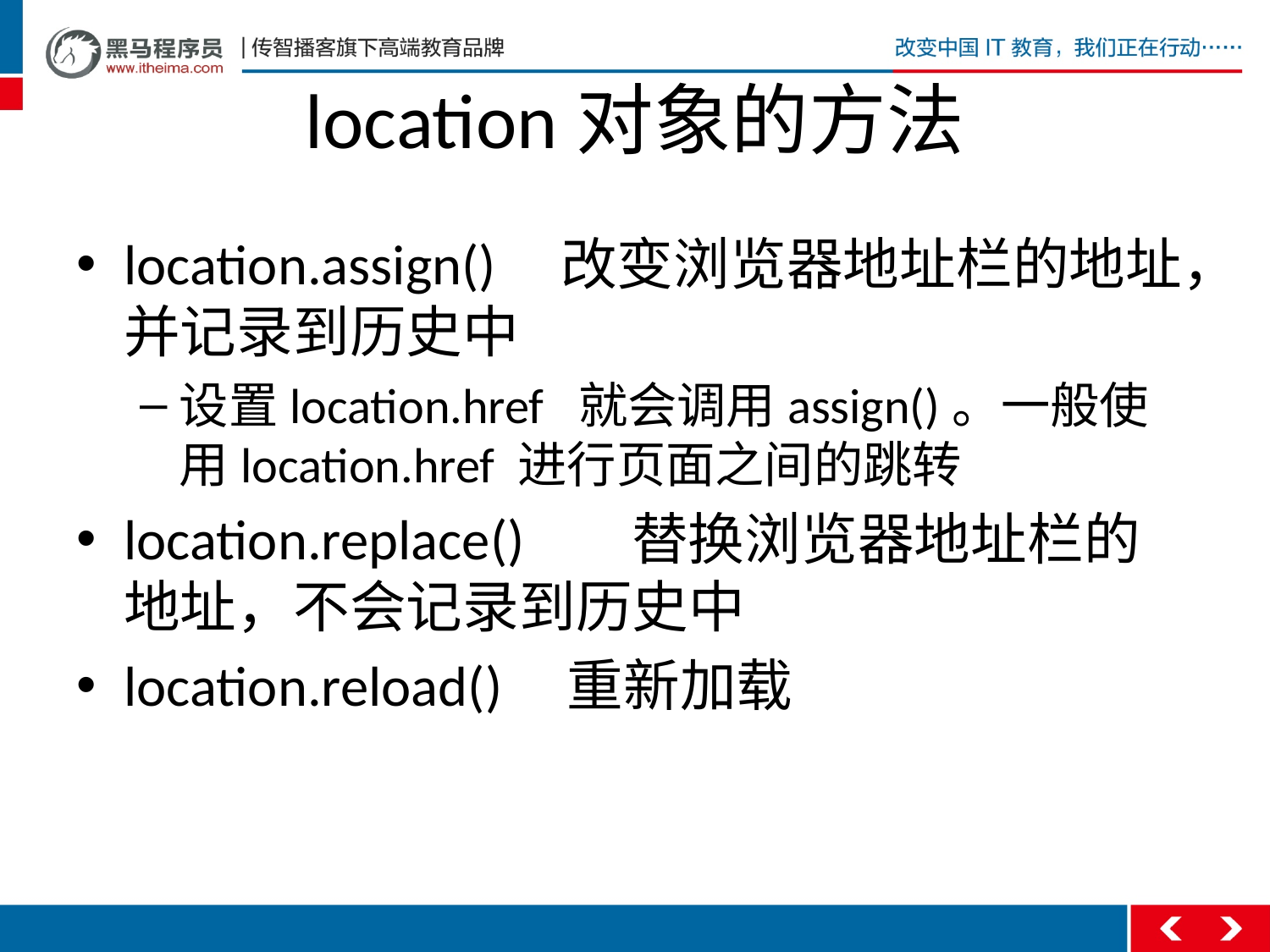

# location对象的方法
location.assign()    改变浏览器地址栏的地址，并记录到历史中
设置location.href  就会调用assign()。一般使用location.href 进行页面之间的跳转
location.replace()	替换浏览器地址栏的地址，不会记录到历史中
location.reload()    重新加载